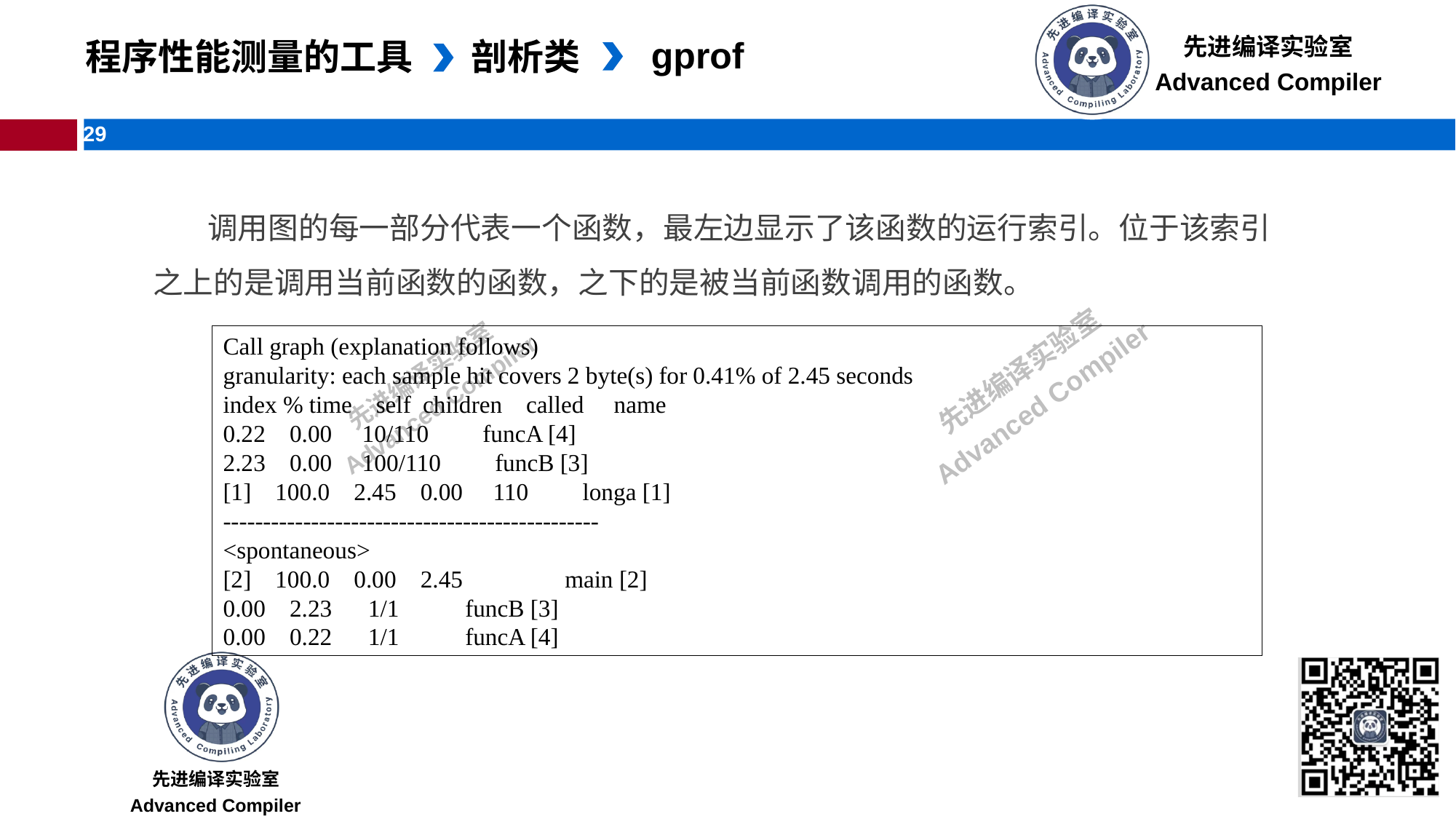

gprof
 程序性能测量的工具
剖析类

调用图的每一部分代表一个函数，最左边显示了该函数的运行索引。位于该索引之上的是调用当前函数的函数，之下的是被当前函数调用的函数。
Call graph (explanation follows)
granularity: each sample hit covers 2 byte(s) for 0.41% of 2.45 seconds
index % time    self  children    called     name
0.22    0.00     10/110         funcA [4]
2.23    0.00     100/110         funcB [3]
[1]    100.0    2.45    0.00     110         longa [1]
-----------------------------------------------
<spontaneous>
[2]    100.0    0.00    2.45                 main [2]
0.00    2.23      1/1           funcB [3]
0.00    0.22      1/1           funcA [4]